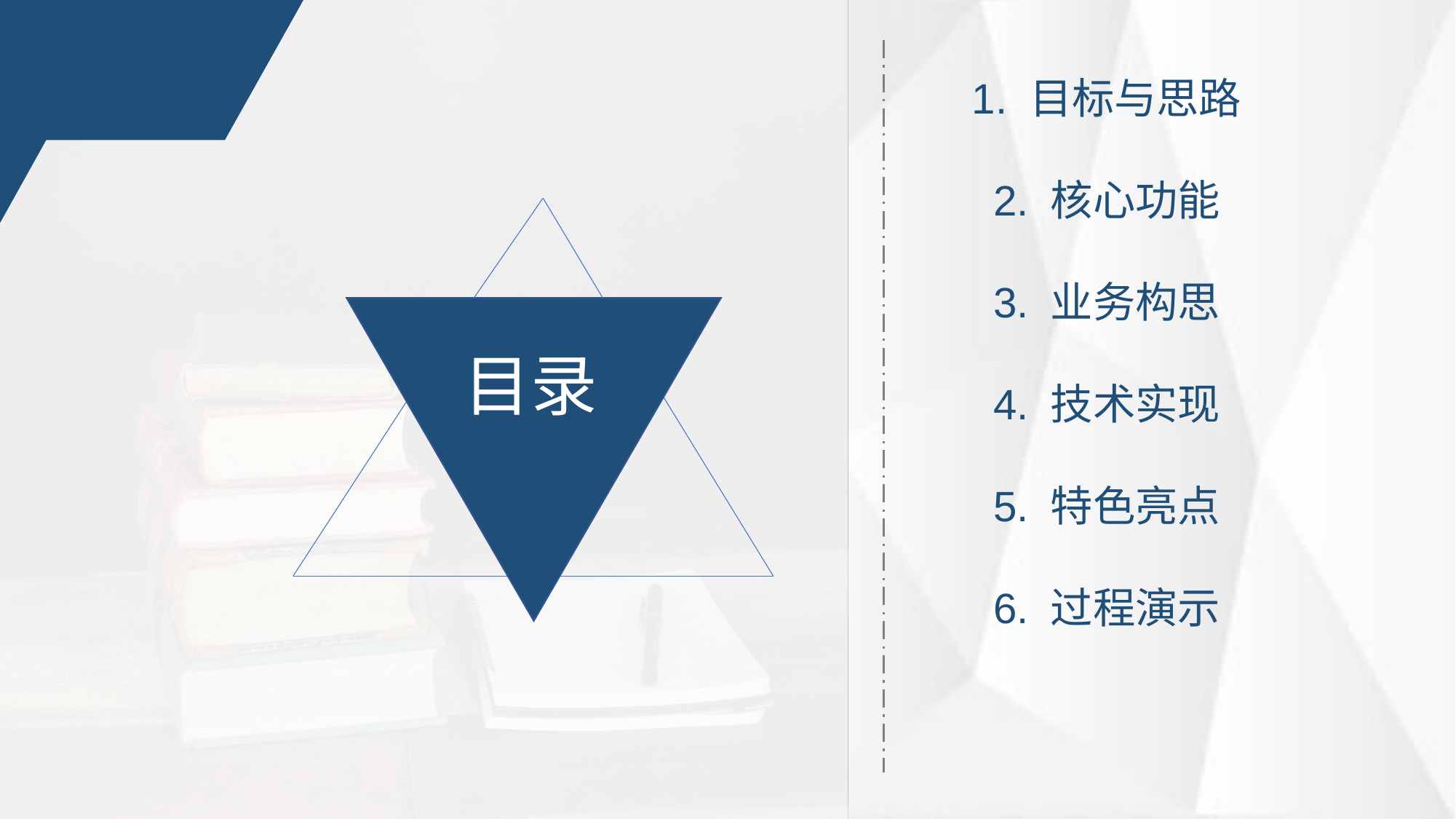

1. 目标与思路

2. 核心功能

3. 业务构思

4. 技术实现

5. 特色亮点

6. 过程演示

目录